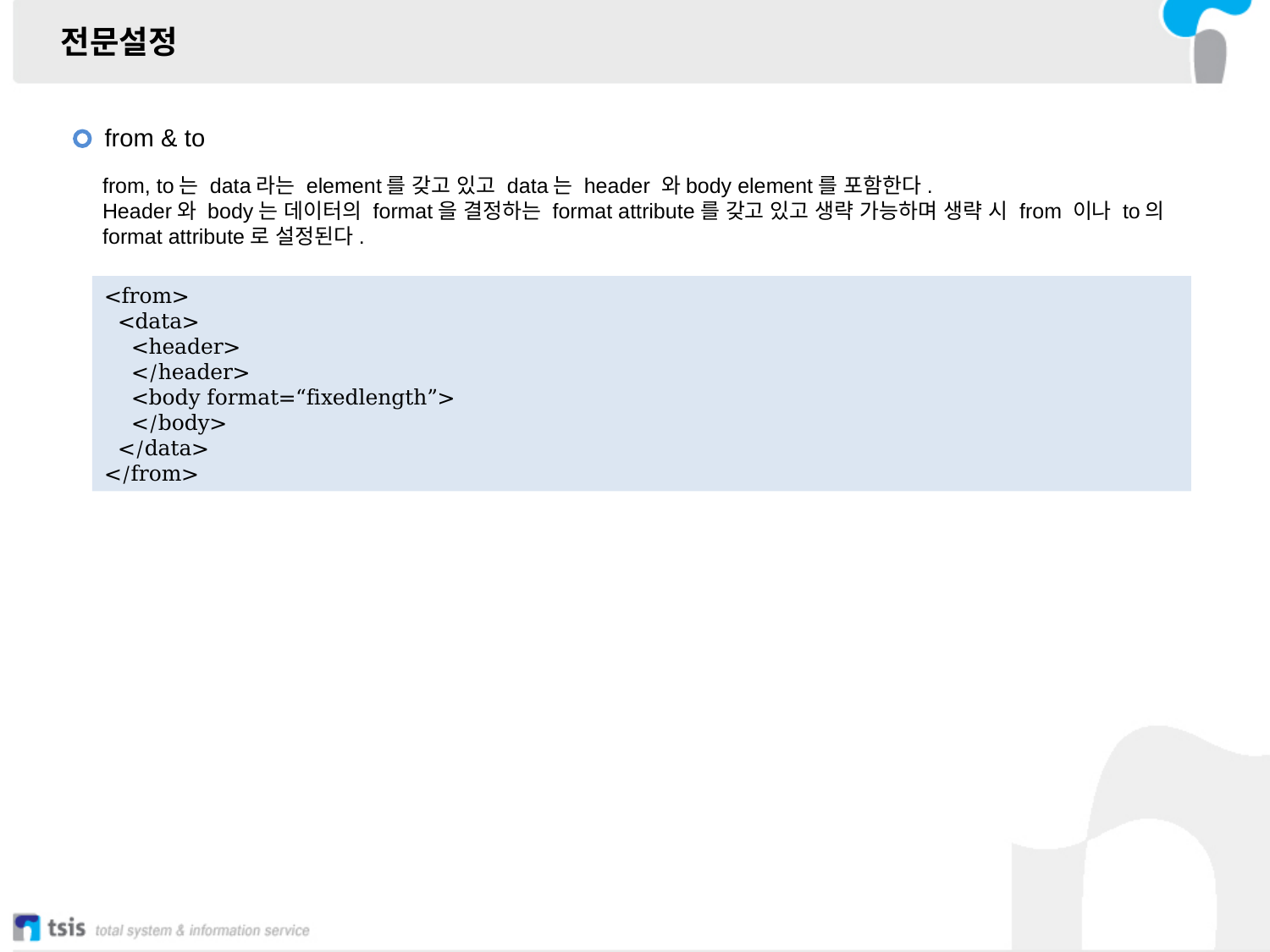

전문설정
from & to

from, to는 data라는 element를 갖고 있고 data는 header 와body element를 포함한다.
Header와 body는 데이터의 format을 결정하는 format attribute를 갖고 있고 생략 가능하며 생략 시 from 이나 to의 format attribute로 설정된다.
<from>
  <data>
    <header>
    </header>
    <body format=“fixedlength”>
    </body>
  </data>
</from>